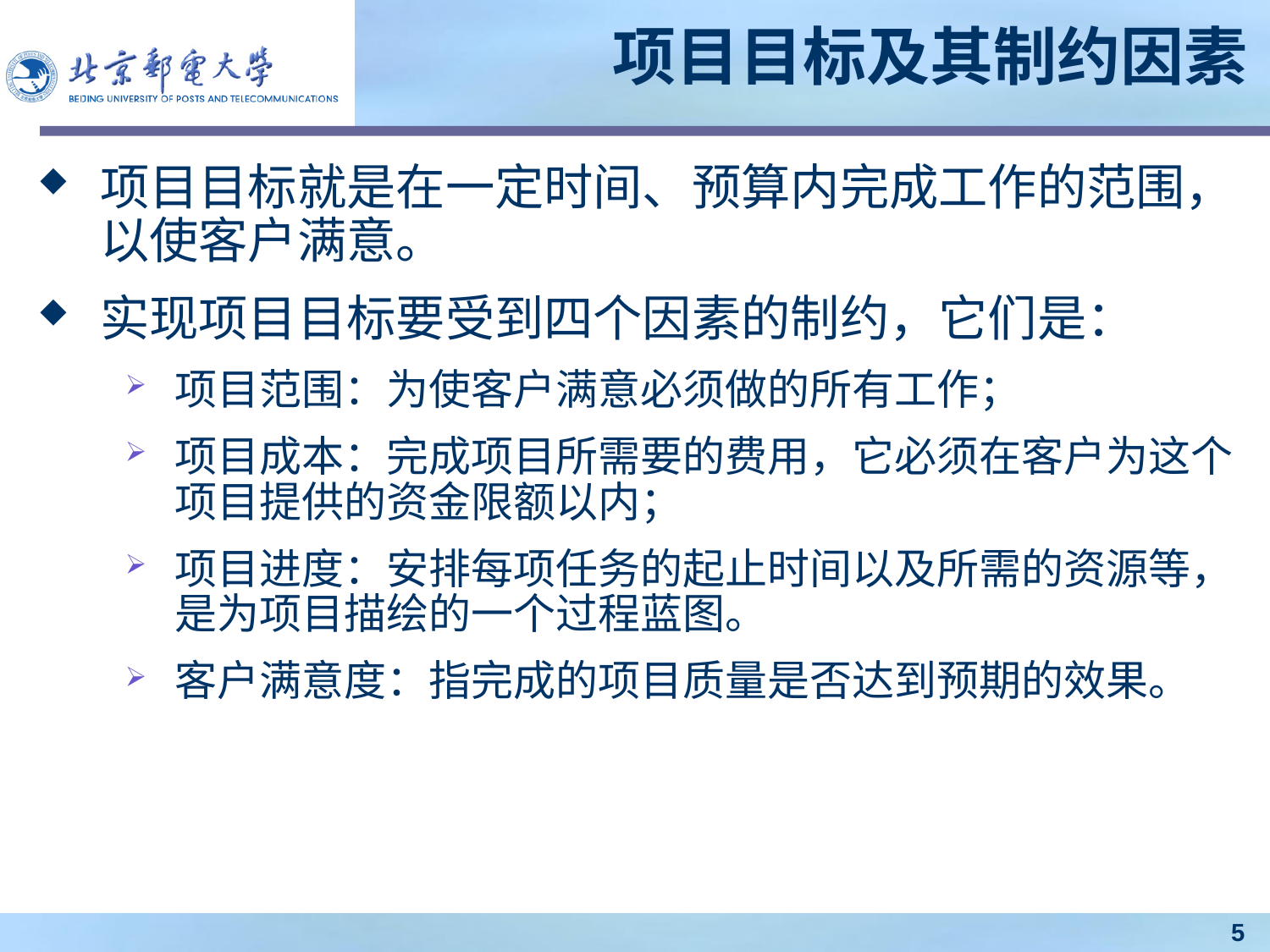

# 项目目标及其制约因素
项目目标就是在一定时间、预算内完成工作的范围，以使客户满意。
实现项目目标要受到四个因素的制约，它们是：
项目范围：为使客户满意必须做的所有工作；
项目成本：完成项目所需要的费用，它必须在客户为这个项目提供的资金限额以内；
项目进度：安排每项任务的起止时间以及所需的资源等，是为项目描绘的一个过程蓝图。
客户满意度：指完成的项目质量是否达到预期的效果。